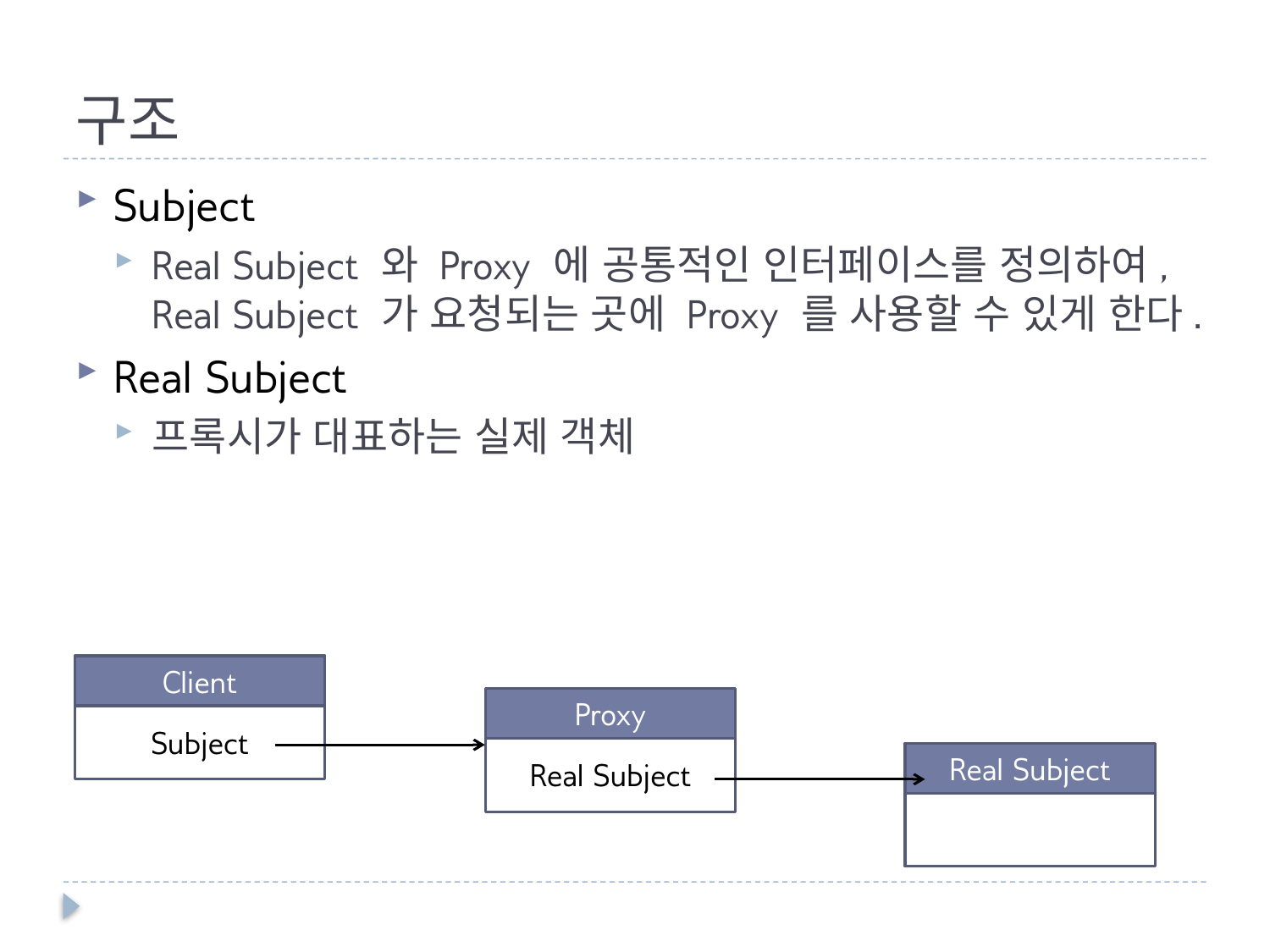

# 구조
Subject
Real Subject 와 Proxy 에 공통적인 인터페이스를 정의하여, Real Subject 가 요청되는 곳에 Proxy 를 사용할 수 있게 한다.
Real Subject
프록시가 대표하는 실제 객체
Client

Subject
Proxy

Real Subject
Real Subject